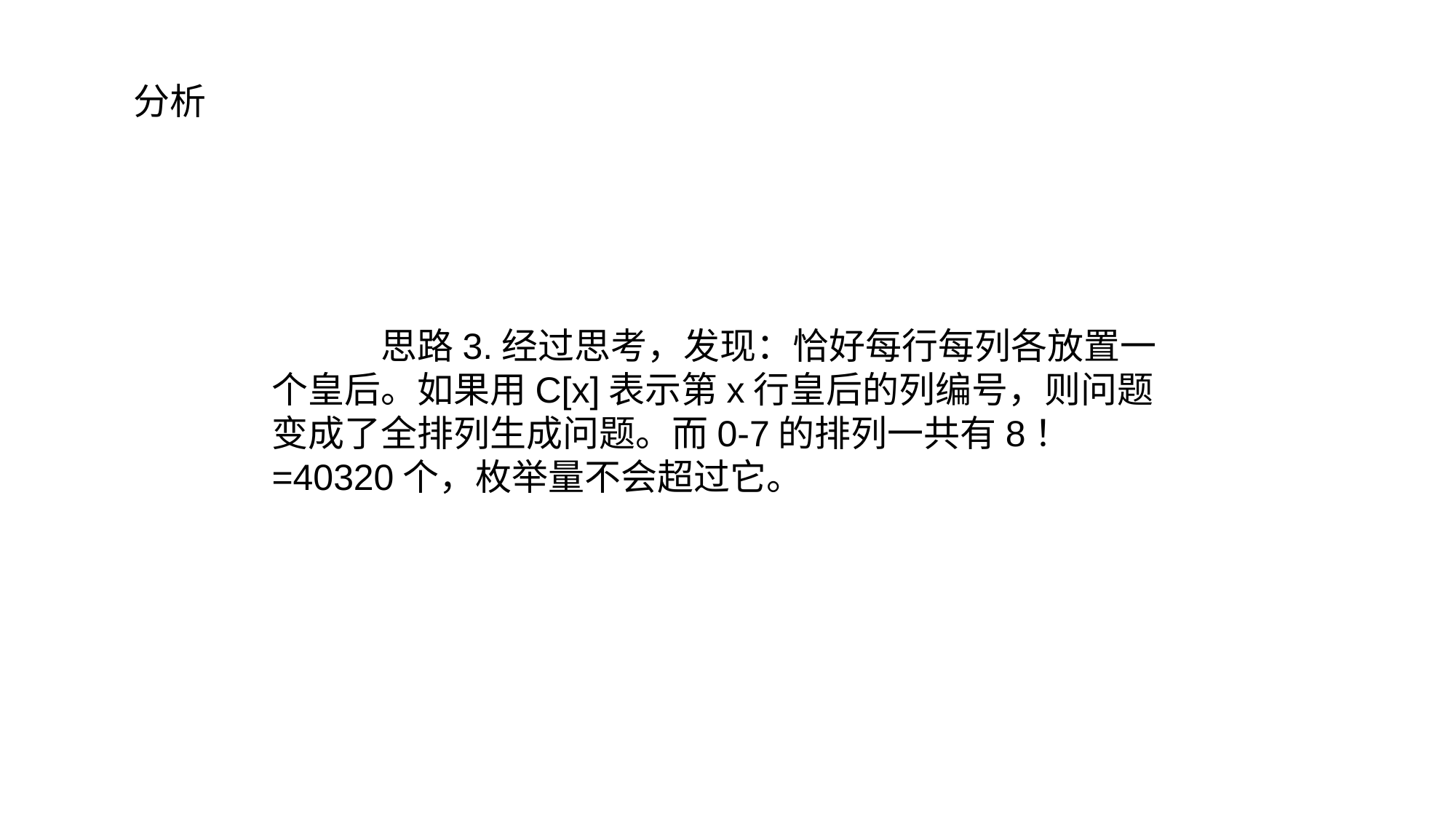

分析
	思路3.经过思考，发现：恰好每行每列各放置一个皇后。如果用C[x]表示第x行皇后的列编号，则问题变成了全排列生成问题。而0-7的排列一共有8！=40320个，枚举量不会超过它。